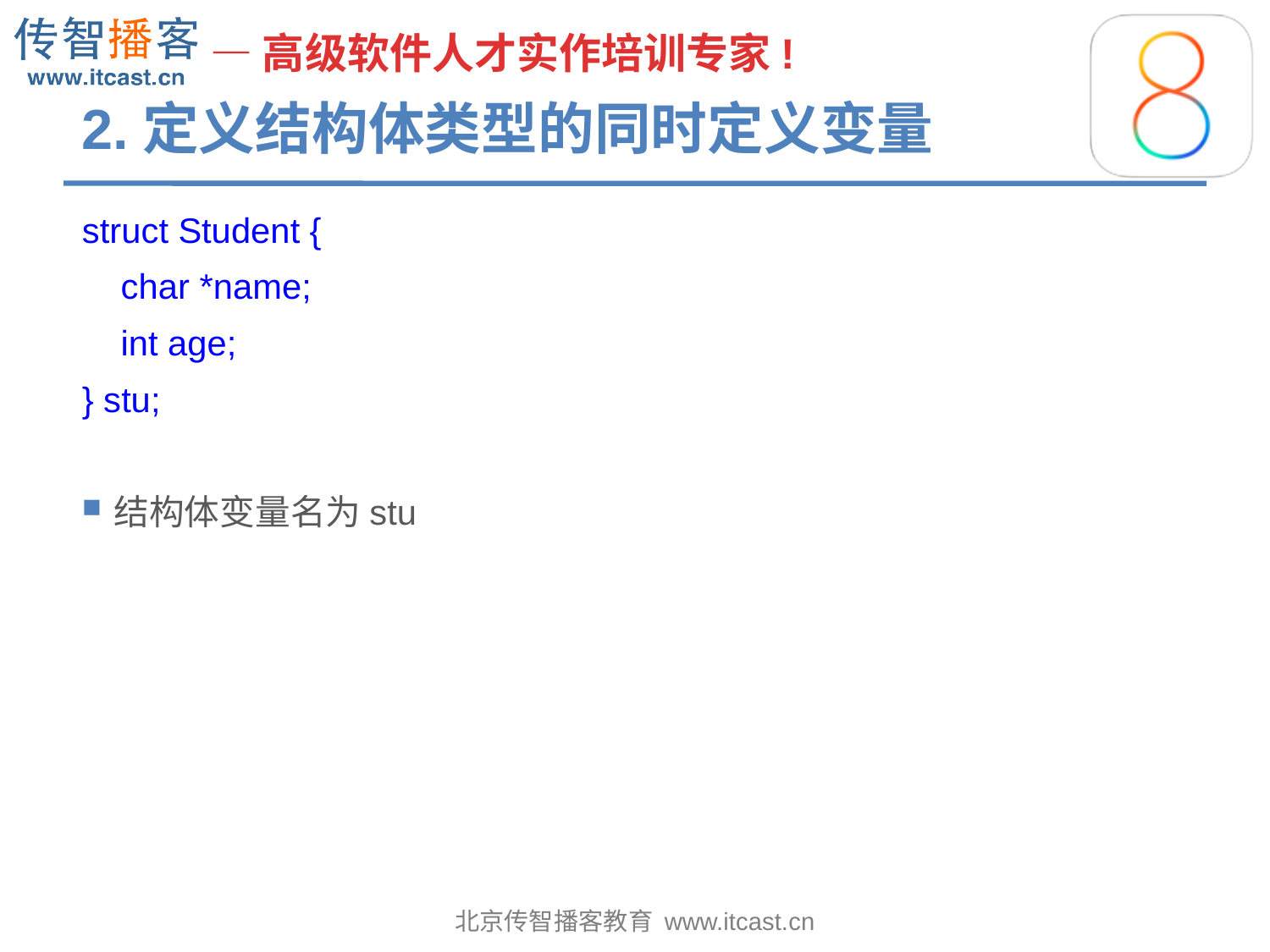

# 2.定义结构体类型的同时定义变量
struct Student {
    char *name;
    int age;
} stu;

结构体变量名为stu